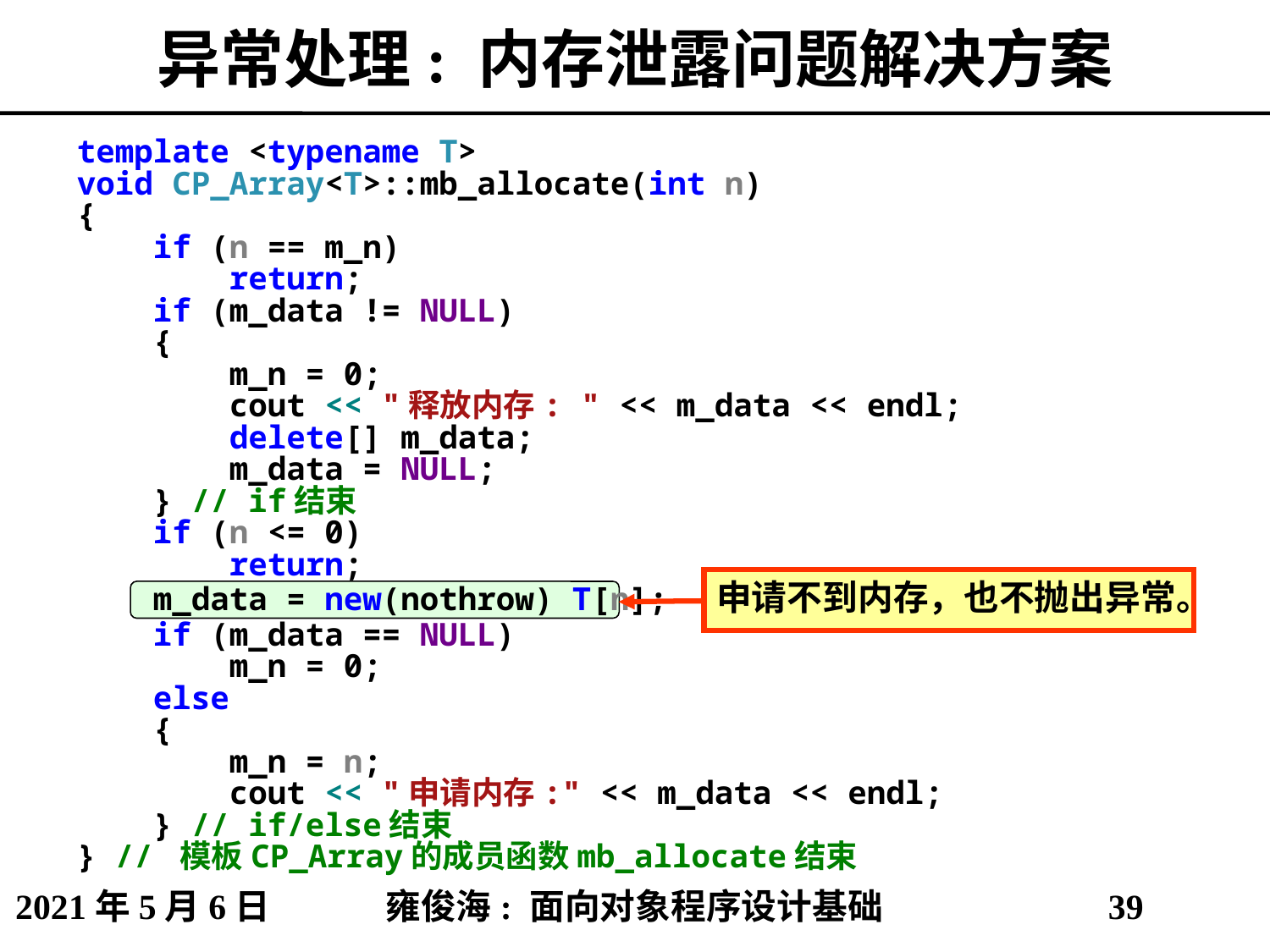

# 异常处理: 内存泄露问题解决方案

template <typename T>
void CP_Array<T>::mb_allocate(int n)
{
    if (n == m_n)
        return;
    if (m_data != NULL)
    {
        m_n = 0;
        cout << "释放内存: " << m_data << endl;
        delete[] m_data;
        m_data = NULL;
    } // if结束
    if (n <= 0)
        return;
    m_data = new(nothrow) T[n];
    if (m_data == NULL)
        m_n = 0;
    else
    {
        m_n = n;
        cout << "申请内存:" << m_data << endl;
    } // if/else结束
} // 模板CP_Array的成员函数mb_allocate结束
申请不到内存，也不抛出异常。

2021年5月6日
雍俊海: 面向对象程序设计基础
39